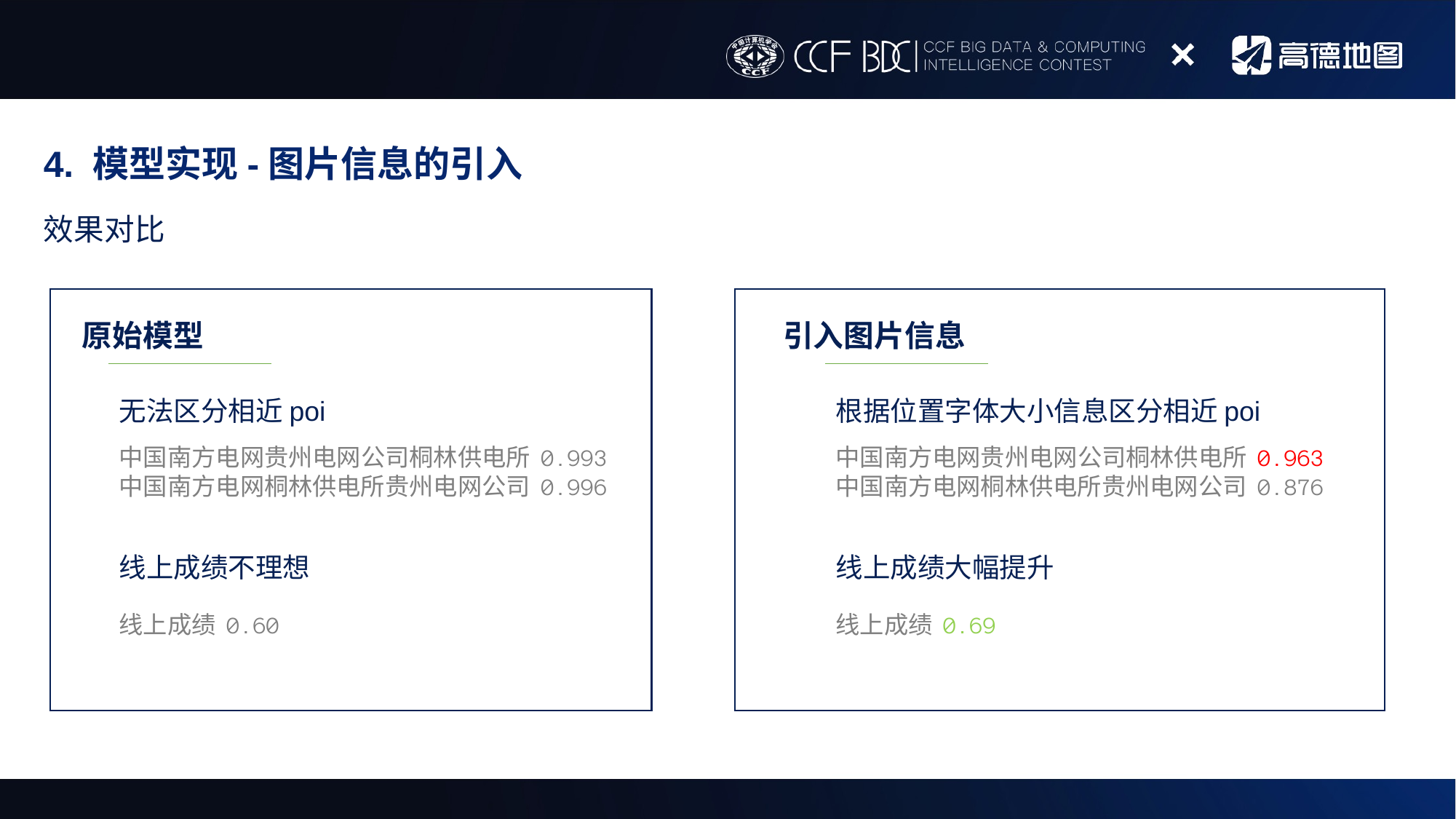

4. 模型实现-图片信息的引入
效果对比

原始模型
无法区分相近poi
中国南方电网贵州电网公司桐林供电所 0.993
中国南方电网桐林供电所贵州电网公司 0.996

线上成绩不理想
线上成绩 0.60
引入图片信息
根据位置字体大小信息区分相近poi
中国南方电网贵州电网公司桐林供电所 0.963
中国南方电网桐林供电所贵州电网公司 0.876

线上成绩大幅提升
线上成绩 0.69